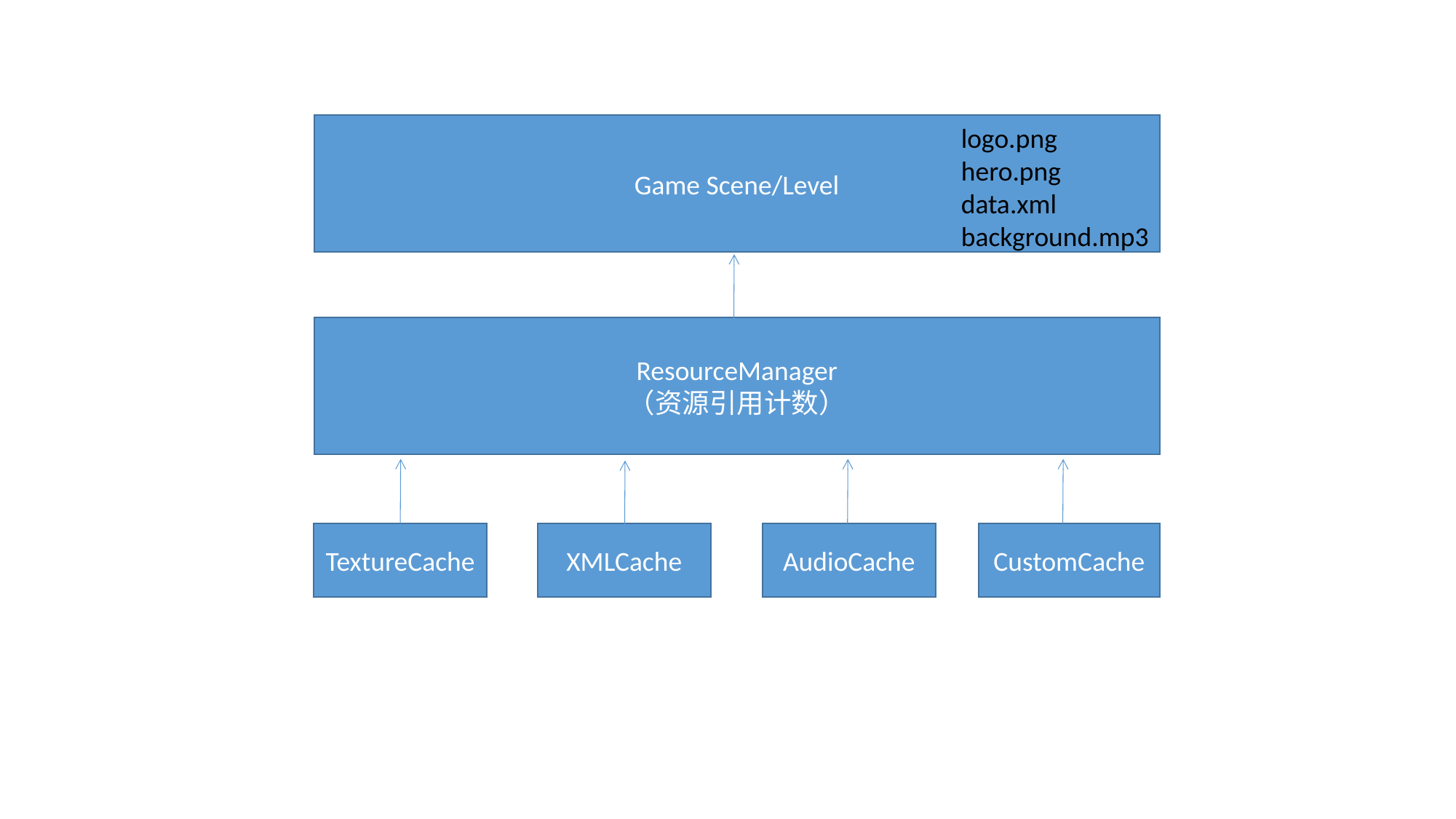

Game Scene/Level
logo.png
hero.png
data.xml
background.mp3
ResourceManager
（资源引用计数）
TextureCache
XMLCache
AudioCache
CustomCache